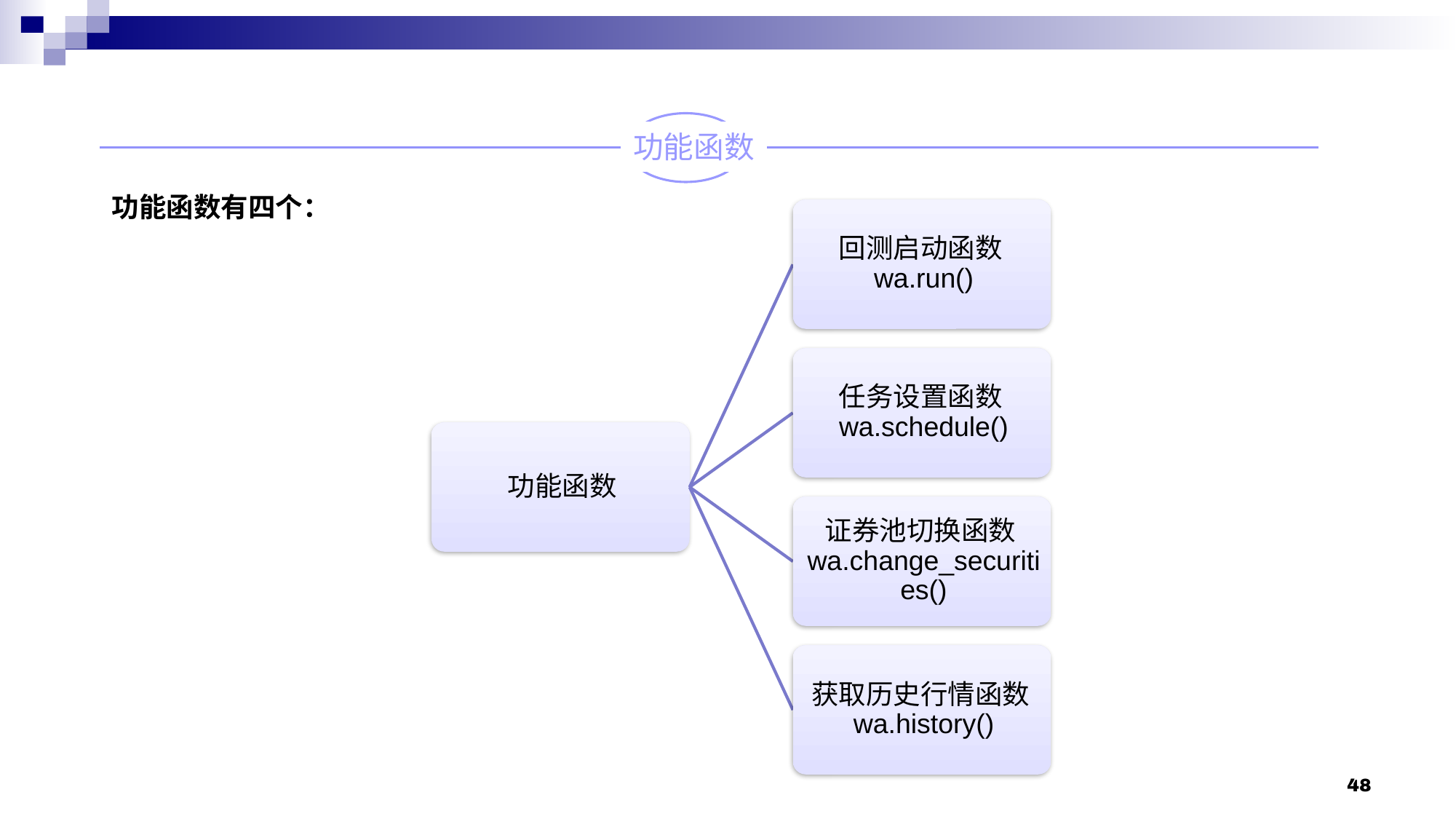

功能函数
功能函数有四个：
功能函数

回测启动函数wa.run()

任务设置函数wa.schedule()

证券池切换函数wa.change_securities()

获取历史行情函数wa.history()
48